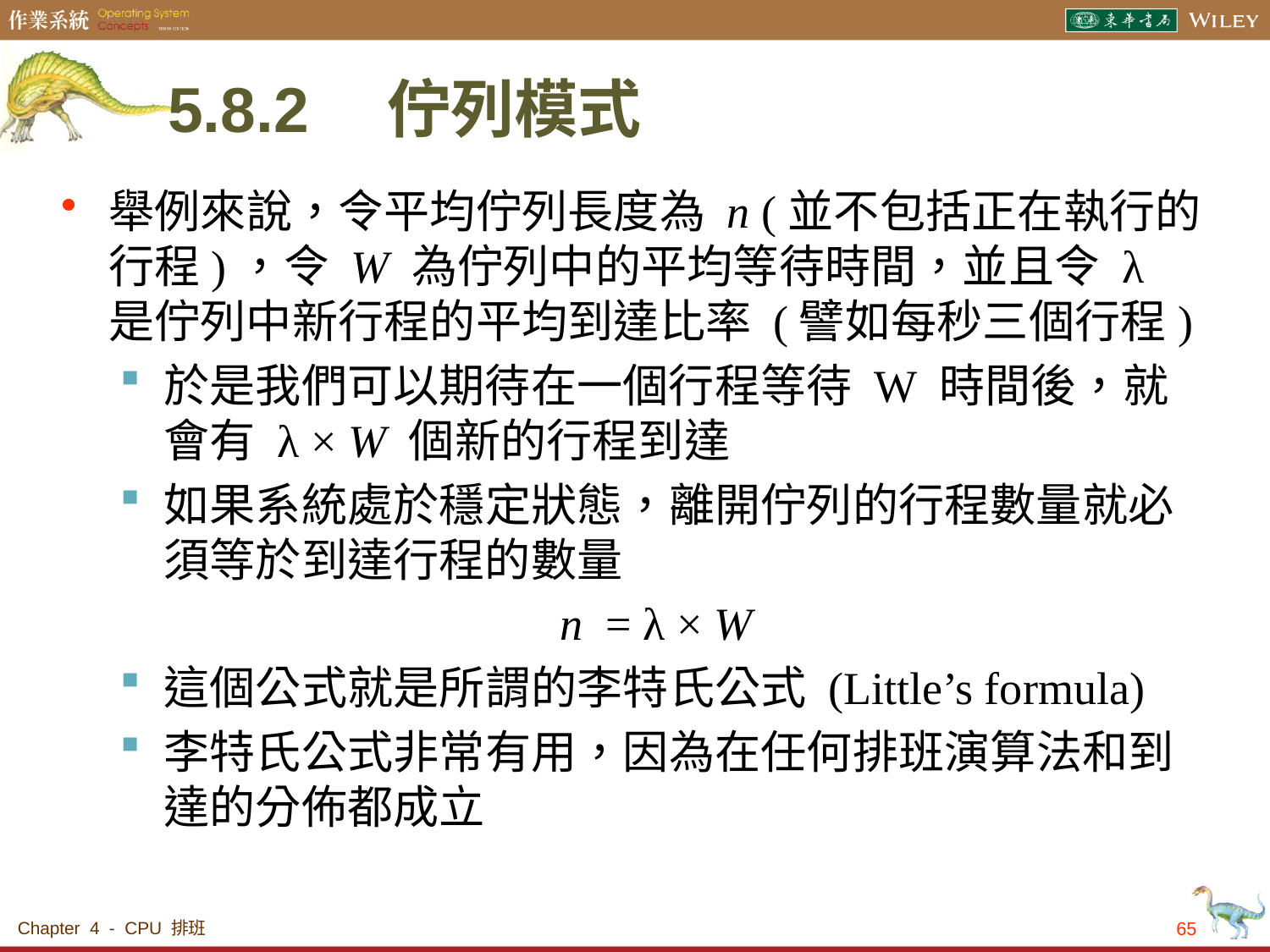

# 5.8.2　佇列模式
舉例來說，令平均佇列長度為 n (並不包括正在執行的行程)，令 W 為佇列中的平均等待時間，並且令 λ 是佇列中新行程的平均到達比率 (譬如每秒三個行程)
於是我們可以期待在一個行程等待 W 時間後，就會有 λ × W 個新的行程到達
如果系統處於穩定狀態，離開佇列的行程數量就必須等於到達行程的數量
n  = λ × W
這個公式就是所謂的李特氏公式 (Little’s formula)
李特氏公式非常有用，因為在任何排班演算法和到達的分佈都成立

Chapter  4  -  CPU 排班
65